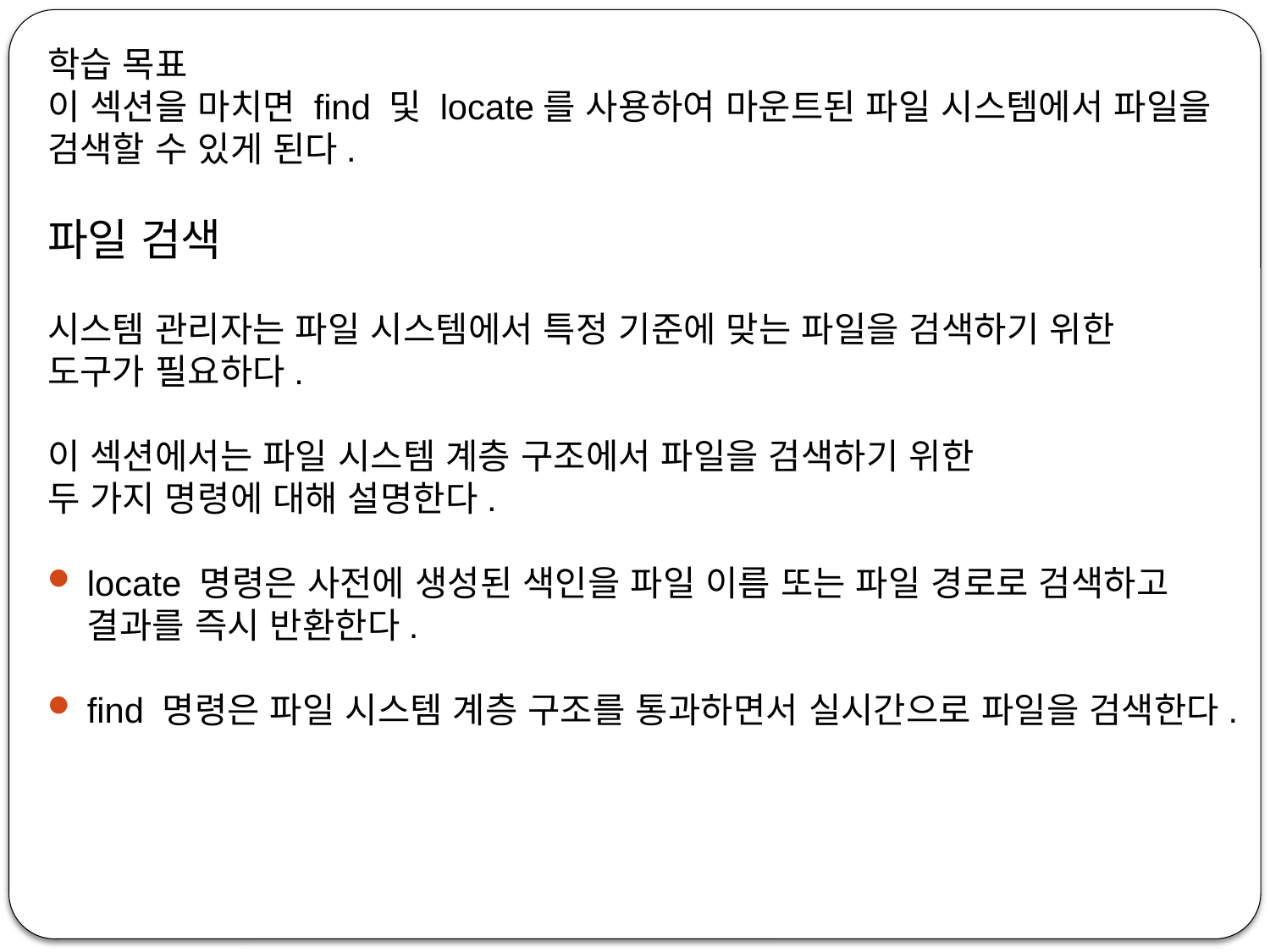

학습 목표
이 섹션을 마치면 find 및 locate를 사용하여 마운트된 파일 시스템에서 파일을 검색할 수 있게 된다.

파일 검색

시스템 관리자는 파일 시스템에서 특정 기준에 맞는 파일을 검색하기 위한 도구가 필요하다.

이 섹션에서는 파일 시스템 계층 구조에서 파일을 검색하기 위한
두 가지 명령에 대해 설명한다.

locate 명령은 사전에 생성된 색인을 파일 이름 또는 파일 경로로 검색하고 결과를 즉시 반환한다.

find 명령은 파일 시스템 계층 구조를 통과하면서 실시간으로 파일을 검색한다.